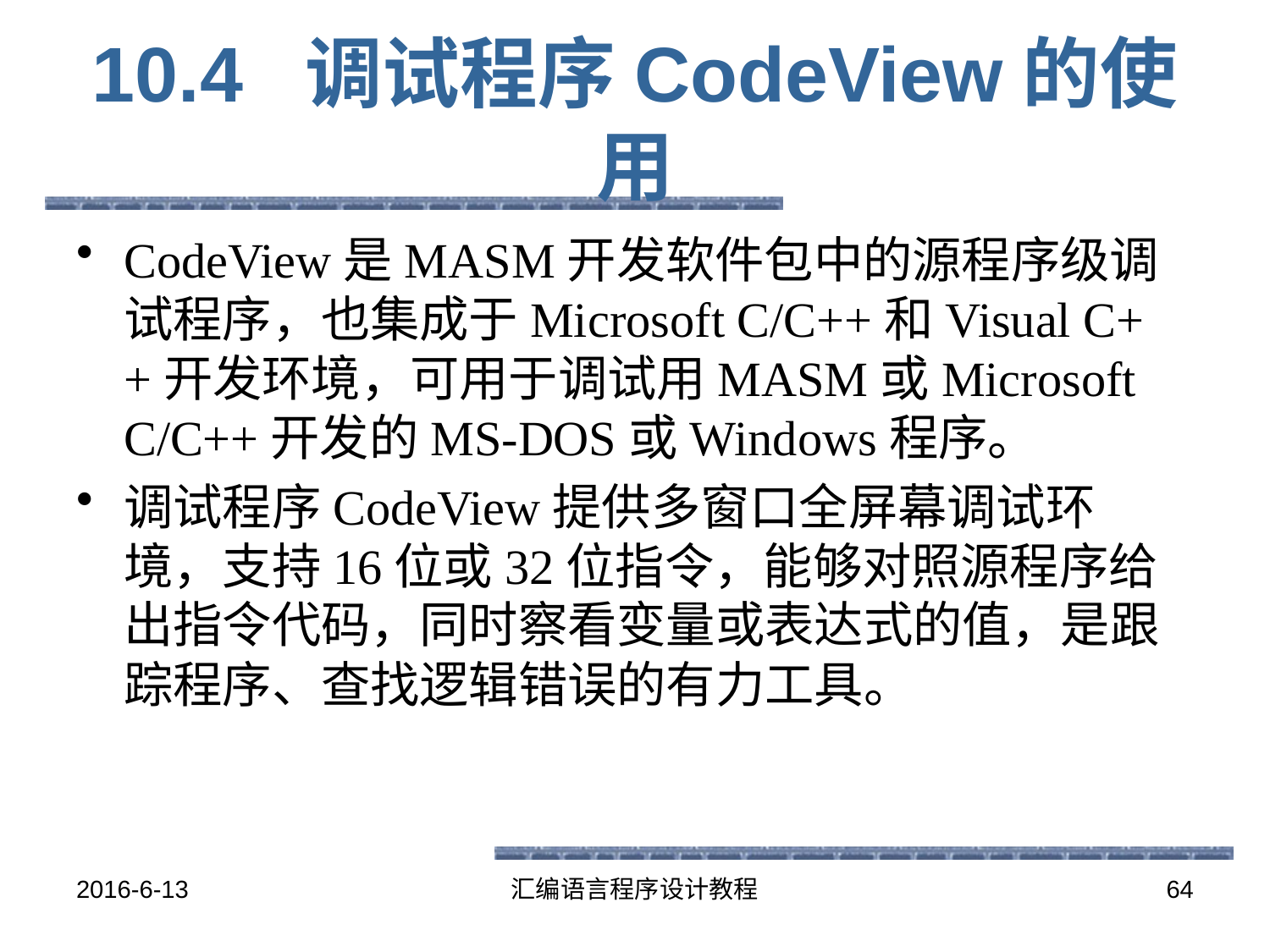

# 10.4  调试程序CodeView的使用
CodeView是MASM开发软件包中的源程序级调试程序，也集成于Microsoft C/C++和Visual C++开发环境，可用于调试用MASM或Microsoft C/C++开发的MS-DOS或Windows程序。
调试程序CodeView提供多窗口全屏幕调试环境，支持16位或32位指令，能够对照源程序给出指令代码，同时察看变量或表达式的值，是跟踪程序、查找逻辑错误的有力工具。
2016-6-13
汇编语言程序设计教程
64